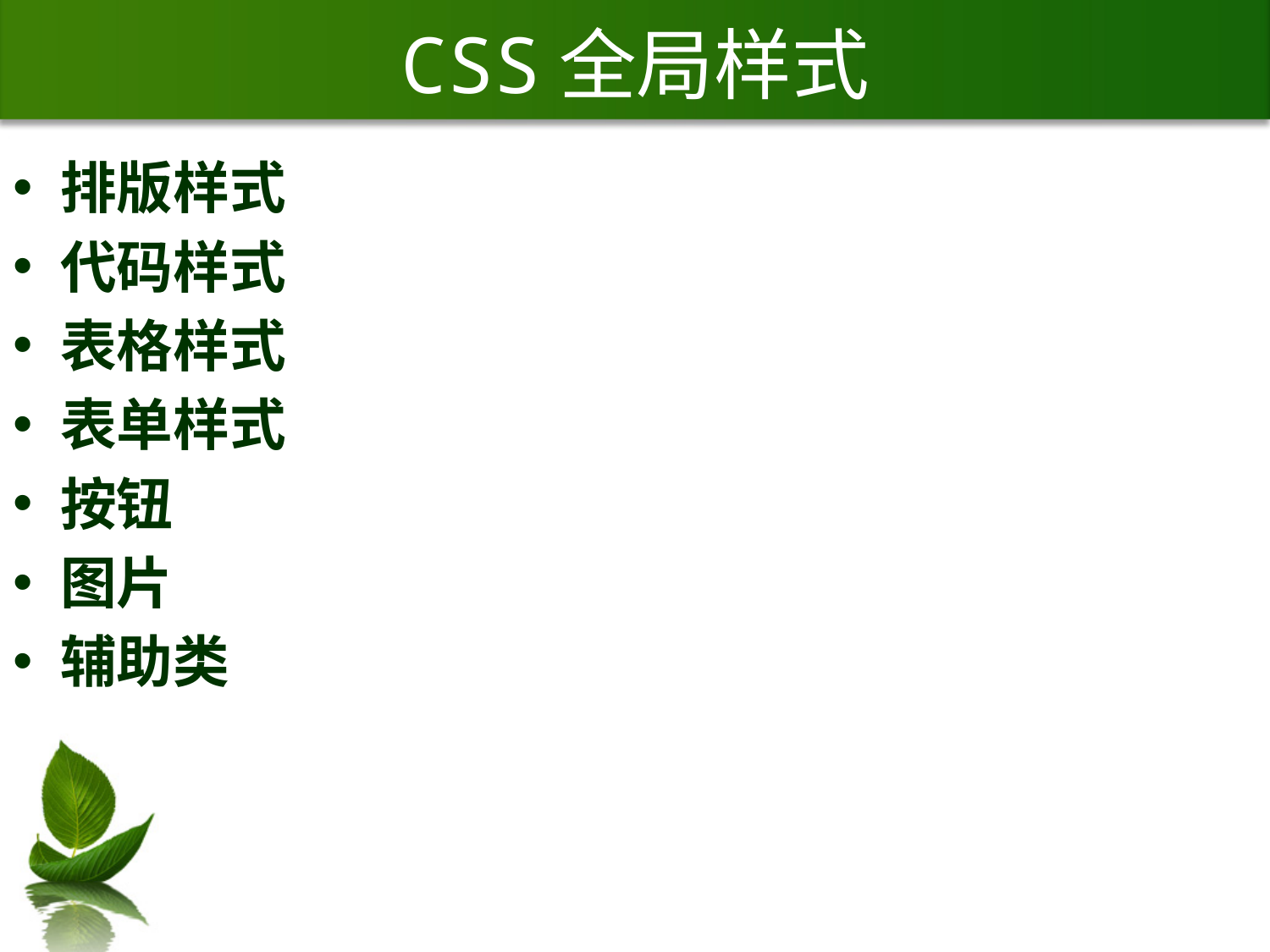

# CSS全局样式
排版样式
代码样式
表格样式
表单样式
按钮
图片
辅助类